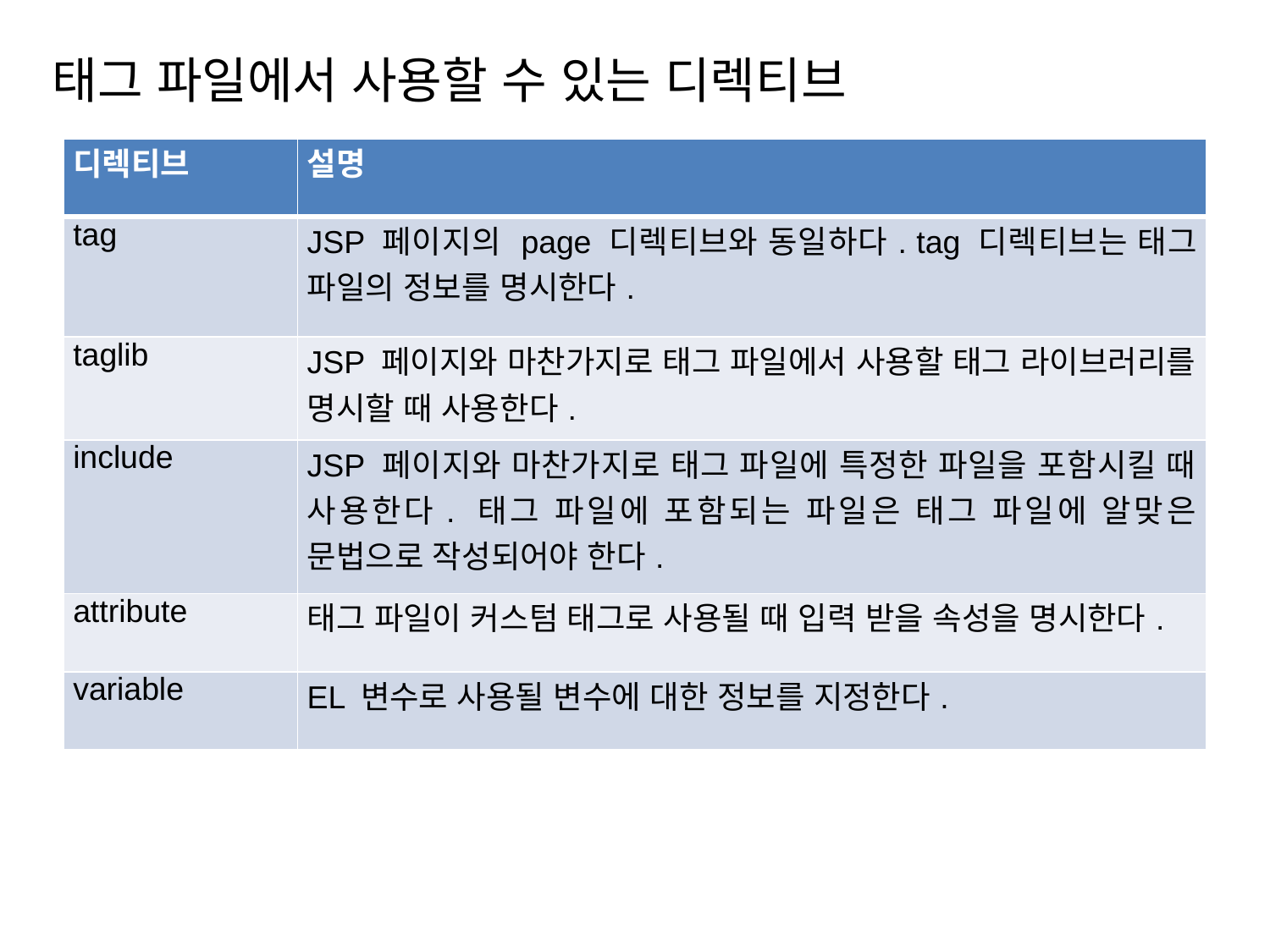

# 태그 파일에서 사용할 수 있는 디렉티브
| 디렉티브 | 설명 |
| --- | --- |
| tag | JSP 페이지의 page 디렉티브와 동일하다. tag 디렉티브는 태그 파일의 정보를 명시한다. |
| taglib | JSP 페이지와 마찬가지로 태그 파일에서 사용할 태그 라이브러리를 명시할 때 사용한다. |
| include | JSP 페이지와 마찬가지로 태그 파일에 특정한 파일을 포함시킬 때 사용한다. 태그 파일에 포함되는 파일은 태그 파일에 알맞은 문법으로 작성되어야 한다. |
| attribute | 태그 파일이 커스텀 태그로 사용될 때 입력 받을 속성을 명시한다. |
| variable | EL 변수로 사용될 변수에 대한 정보를 지정한다. |